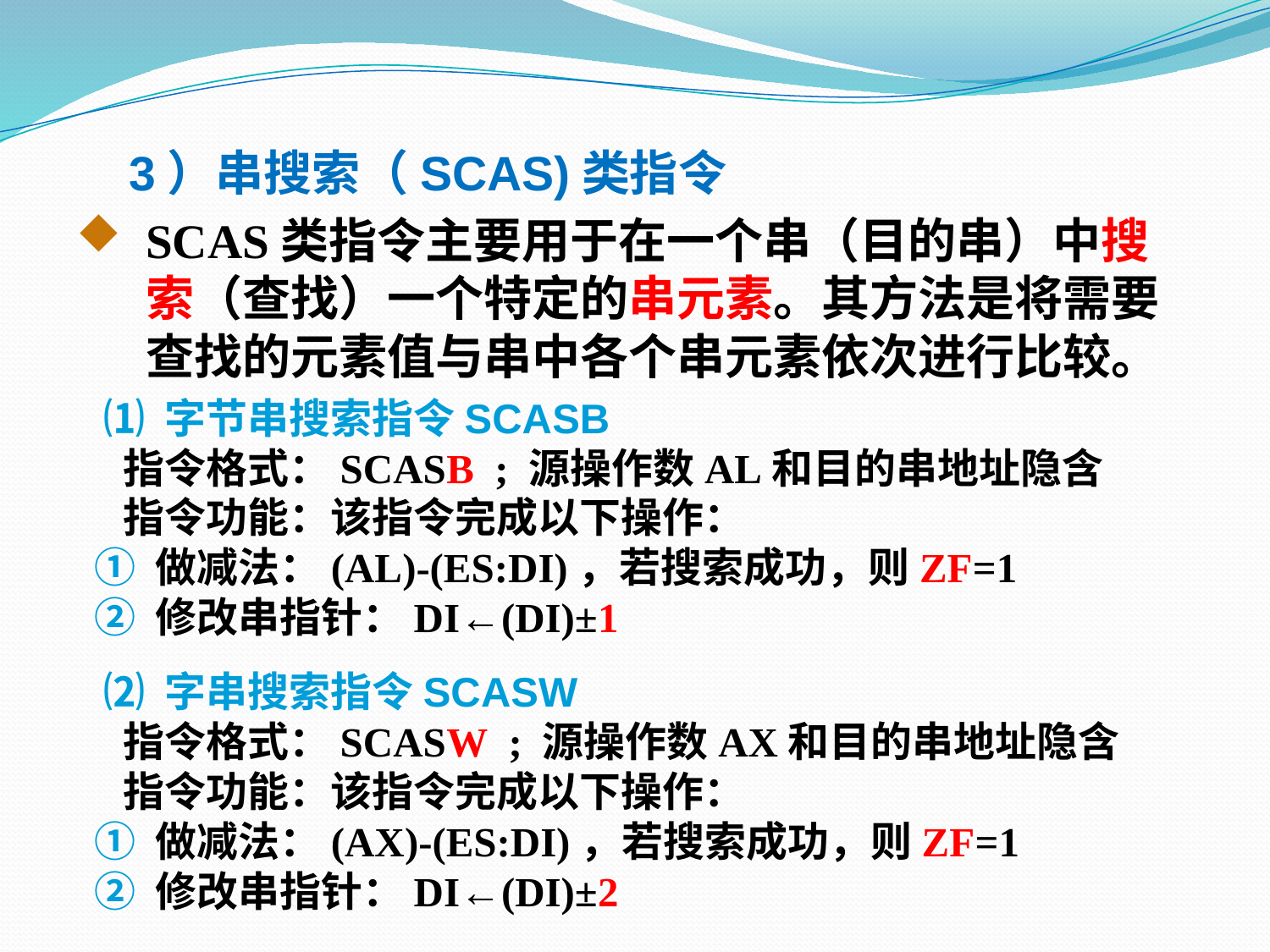

3）串搜索（SCAS)类指令
SCAS类指令主要用于在一个串（目的串）中搜索（查找）一个特定的串元素。其方法是将需要查找的元素值与串中各个串元素依次进行比较。
   ⑴ 字节串搜索指令SCASB
    指令格式：SCASB  ; 源操作数AL和目的串地址隐含
    指令功能：该指令完成以下操作：
  ① 做减法：(AL)-(ES:DI)，若搜索成功，则ZF=1
  ② 修改串指针：DI←(DI)±1

   ⑵ 字串搜索指令SCASW
    指令格式：SCASW  ; 源操作数AX和目的串地址隐含
    指令功能：该指令完成以下操作：
  ① 做减法：(AX)-(ES:DI)，若搜索成功，则ZF=1
  ② 修改串指针：DI←(DI)±2